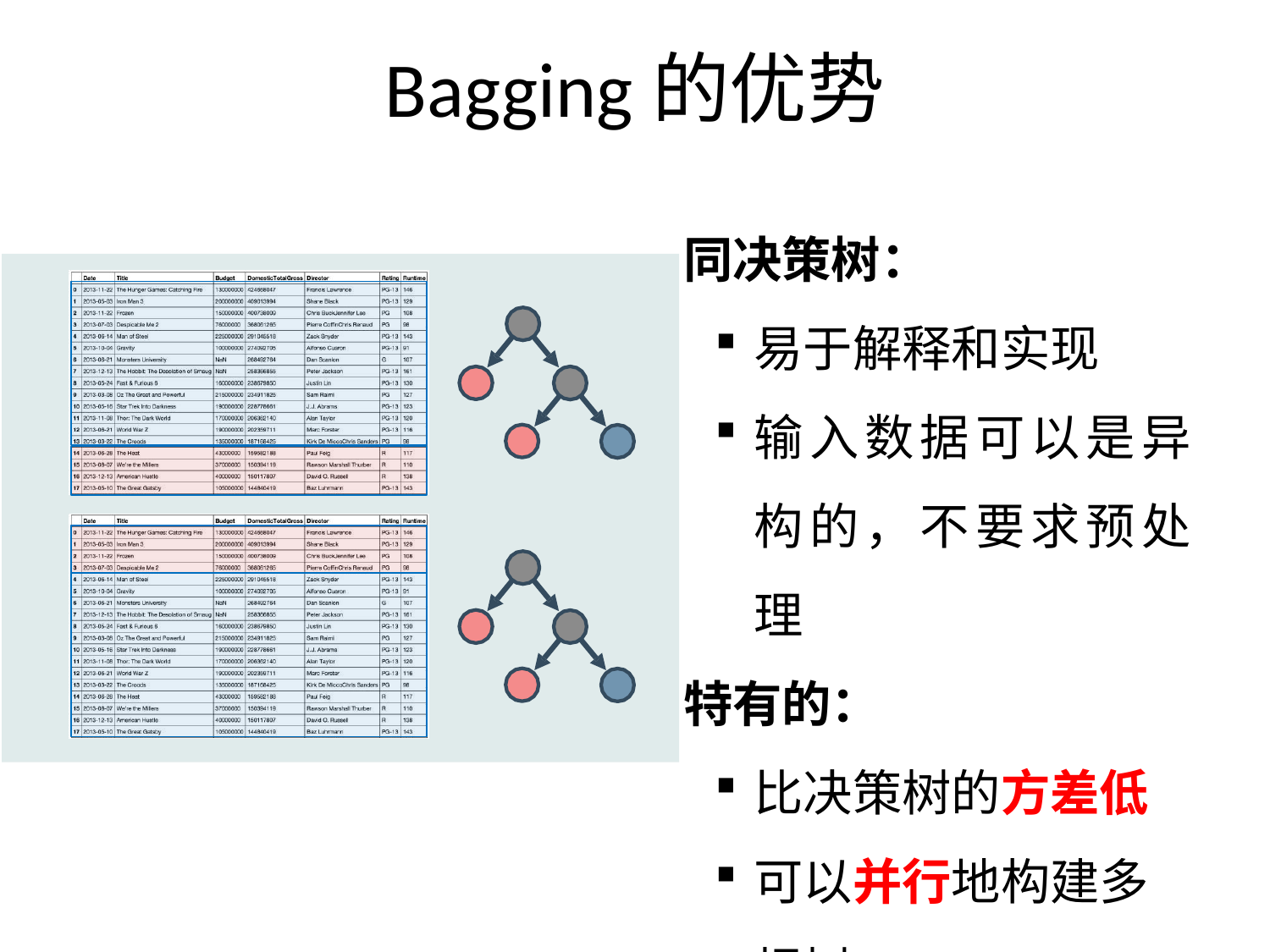

# Bagging的优势
同决策树：
易于解释和实现
输入数据可以是异构的，不要求预处理
特有的：
比决策树的方差低
可以并行地构建多棵树